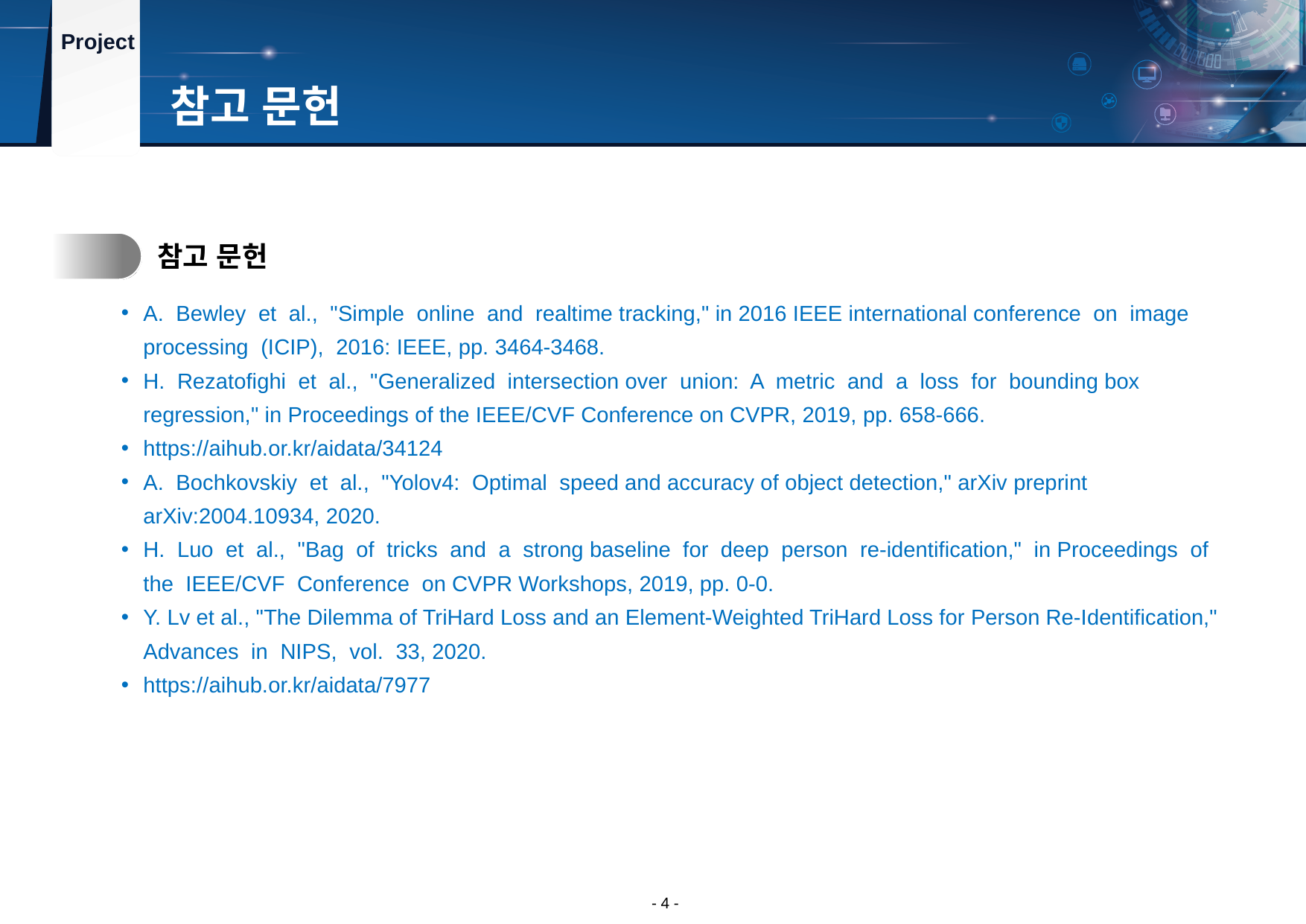

참고 문헌

5.
참고 문헌
A.  Bewley  et  al.,  "Simple  online  and  realtime tracking," in 2016 IEEE international conference  on  image  processing  (ICIP),  2016: IEEE, pp. 3464-3468.
H.  Rezatofighi  et  al.,  "Generalized  intersection over  union:  A  metric  and  a  loss  for  bounding box regression," in Proceedings of the IEEE/CVF Conference on CVPR, 2019, pp. 658-666.
https://aihub.or.kr/aidata/34124
A.  Bochkovskiy  et  al.,  "Yolov4:  Optimal  speed and accuracy of object detection," arXiv preprint arXiv:2004.10934, 2020.
H.  Luo  et  al.,  "Bag  of  tricks  and  a  strong baseline  for  deep  person  re-identification,"  in Proceedings  of  the  IEEE/CVF  Conference  on CVPR Workshops, 2019, pp. 0-0.
Y. Lv et al., "The Dilemma of TriHard Loss and an Element-Weighted TriHard Loss for Person Re-Identification,"  Advances  in  NIPS,  vol.  33, 2020.
https://aihub.or.kr/aidata/7977
- 4 -